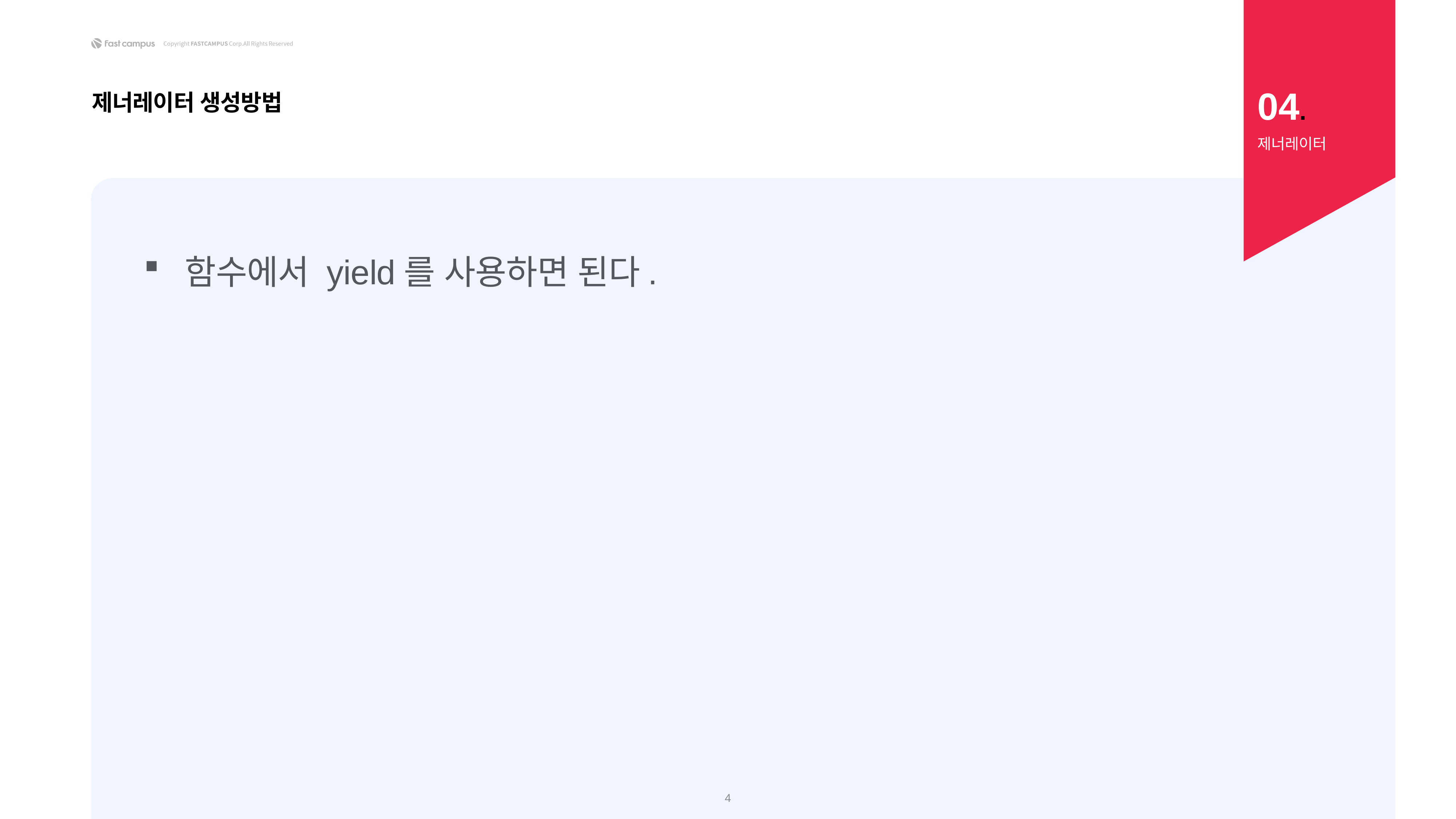

04.
제너레이터 생성방법
제너레이터
함수에서 yield를 사용하면 된다.
4